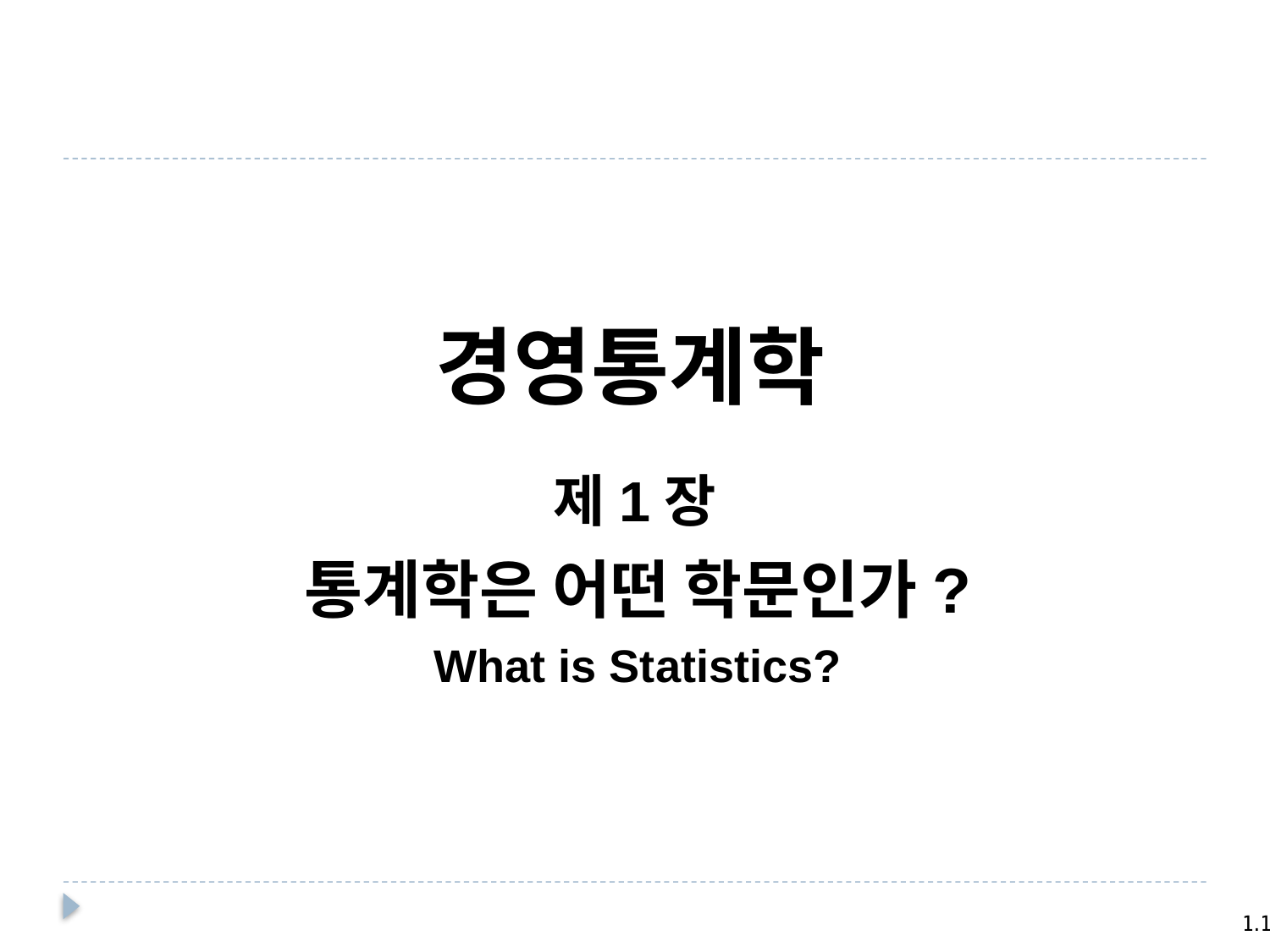

# 경영통계학 제1장
통계학은 어떤 학문인가?
What is Statistics?
1.1